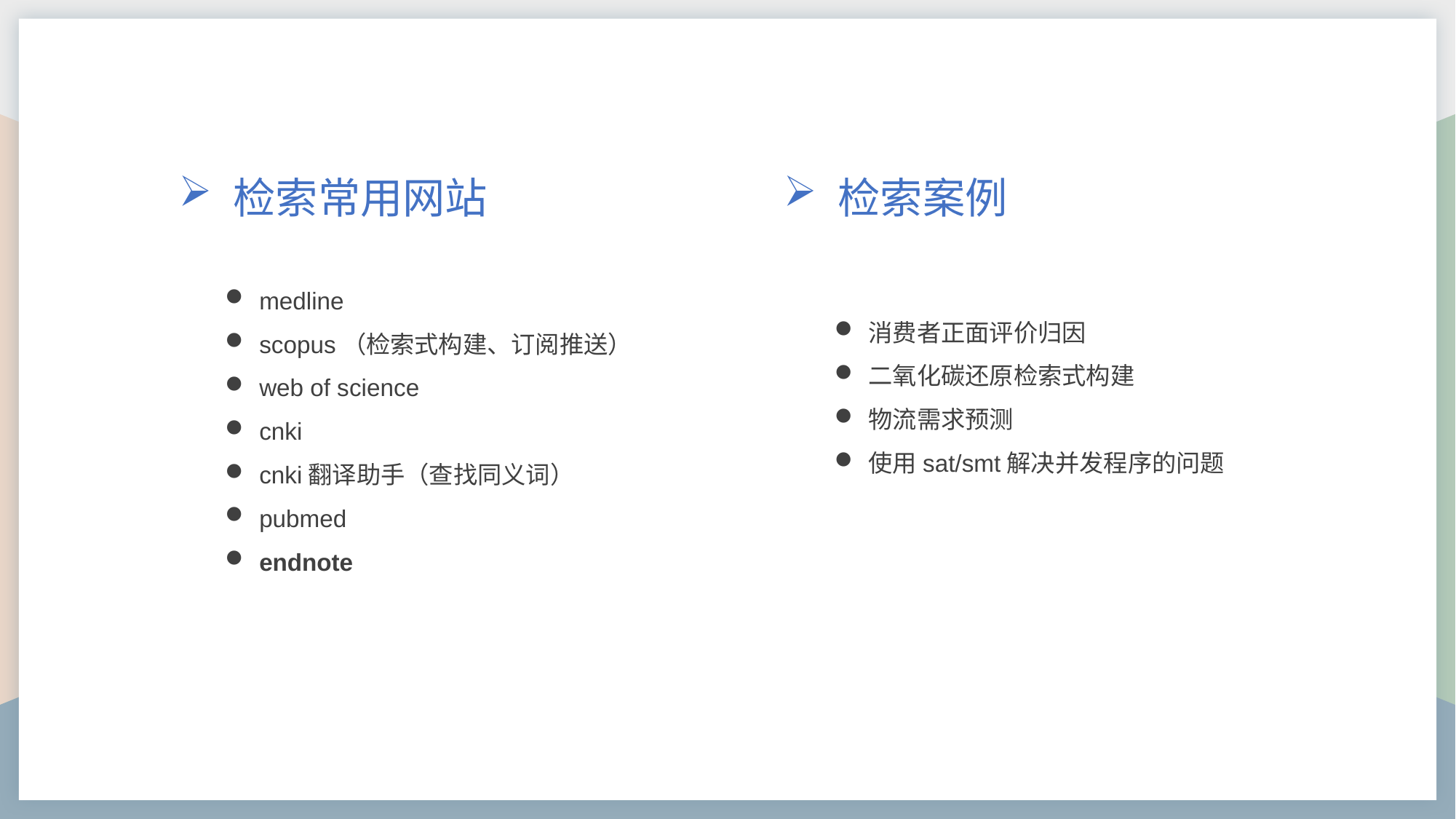

检索常用网站
检索案例
medline
scopus（检索式构建、订阅推送）
web of science
cnki
cnki翻译助手（查找同义词）
pubmed
endnote
消费者正面评价归因
二氧化碳还原检索式构建
物流需求预测
使用sat/smt解决并发程序的问题